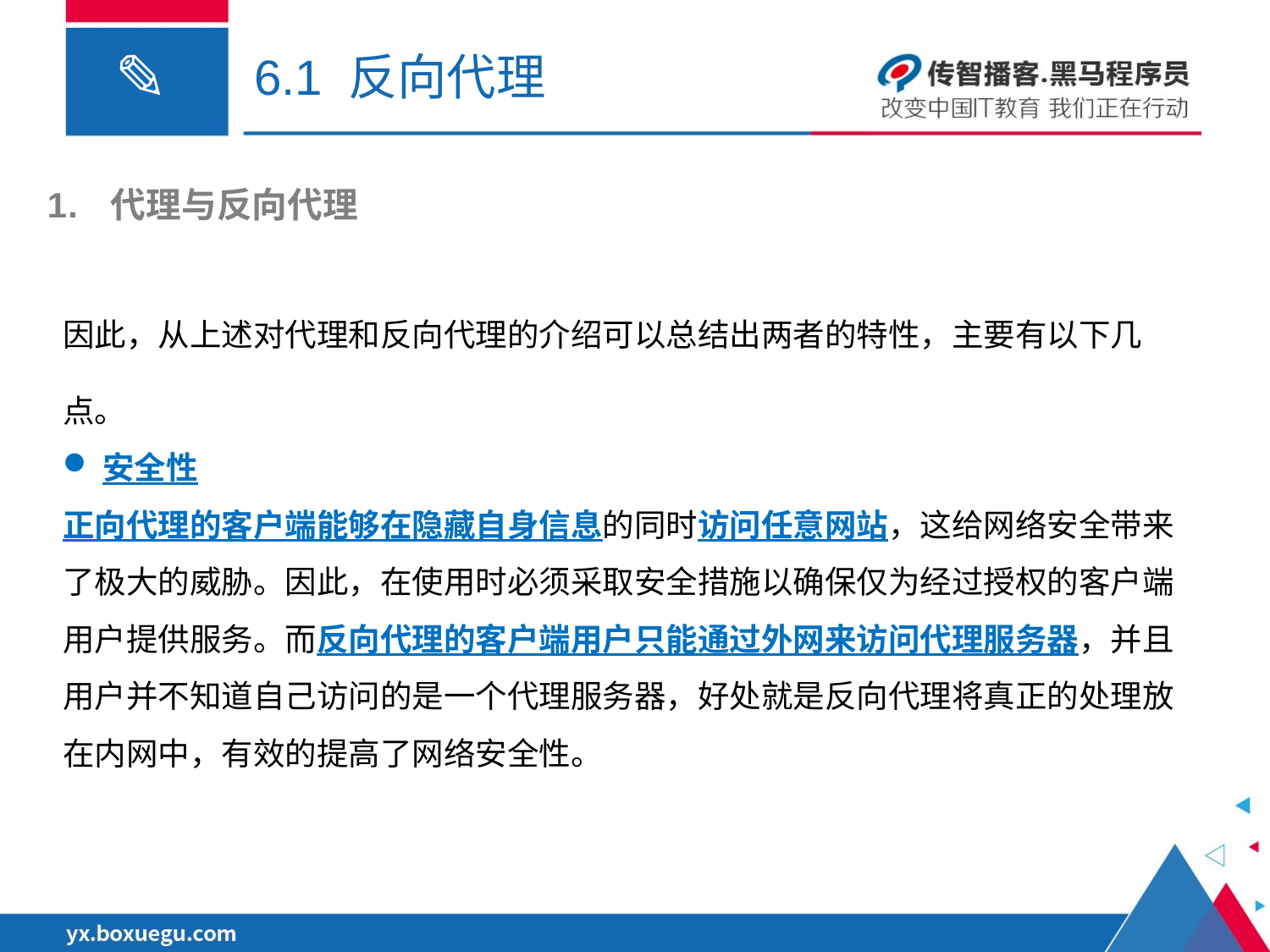

# 6.1 反向代理
代理与反向代理
因此，从上述对代理和反向代理的介绍可以总结出两者的特性，主要有以下几点。
安全性
正向代理的客户端能够在隐藏自身信息的同时访问任意网站，这给网络安全带来了极大的威胁。因此，在使用时必须采取安全措施以确保仅为经过授权的客户端用户提供服务。而反向代理的客户端用户只能通过外网来访问代理服务器，并且用户并不知道自己访问的是一个代理服务器，好处就是反向代理将真正的处理放在内网中，有效的提高了网络安全性。